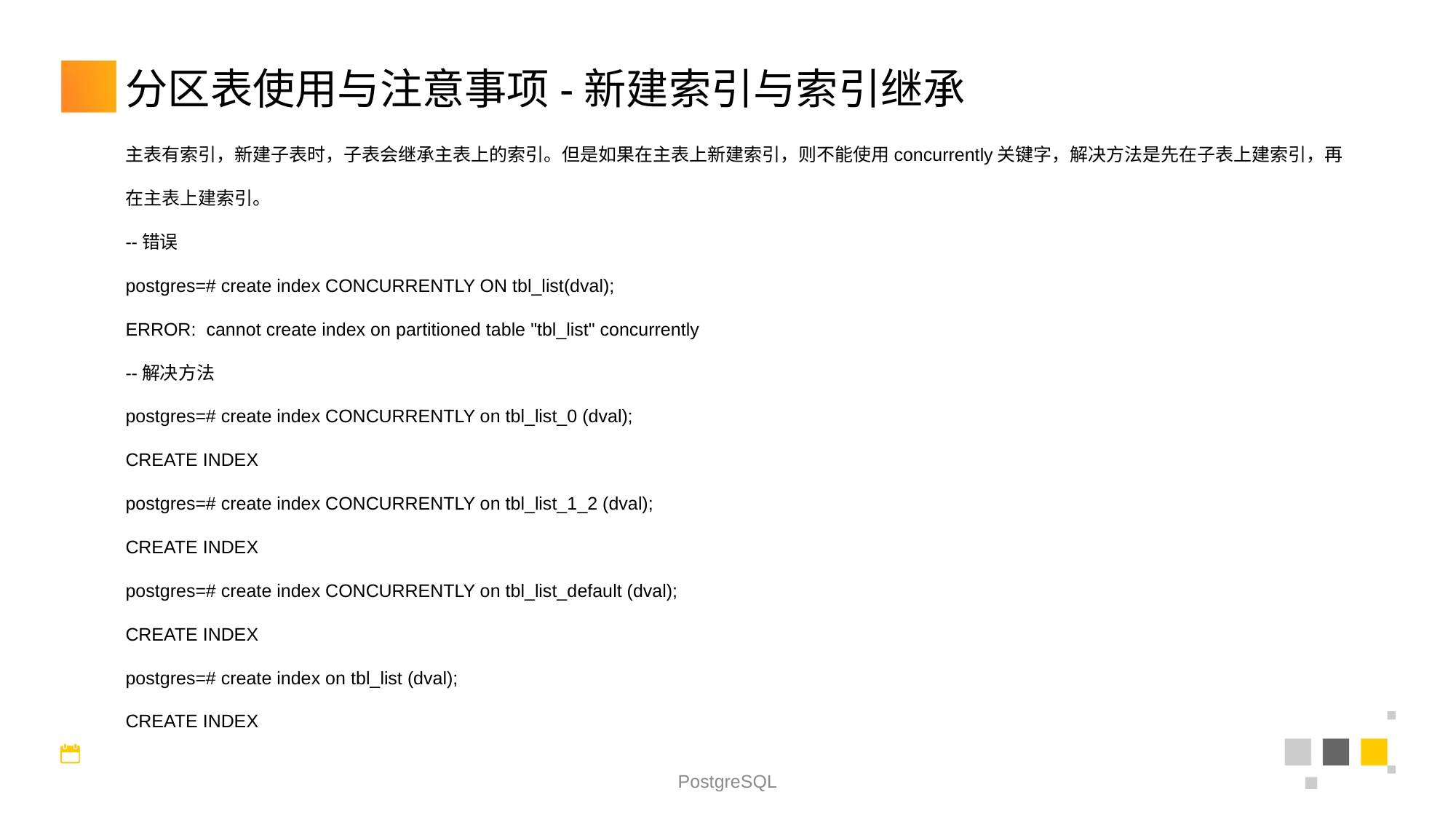

分区表使用与注意事项-新建索引与索引继承
主表有索引，新建子表时，子表会继承主表上的索引。但是如果在主表上新建索引，则不能使用concurrently关键字，解决方法是先在子表上建索引，再在主表上建索引。
--错误
postgres=# create index CONCURRENTLY ON tbl_list(dval);
ERROR:  cannot create index on partitioned table "tbl_list" concurrently
--解决方法
postgres=# create index CONCURRENTLY on tbl_list_0 (dval);
CREATE INDEX
postgres=# create index CONCURRENTLY on tbl_list_1_2 (dval);
CREATE INDEX
postgres=# create index CONCURRENTLY on tbl_list_default (dval);
CREATE INDEX
postgres=# create index on tbl_list (dval);
CREATE INDEX

PostgreSQL
16